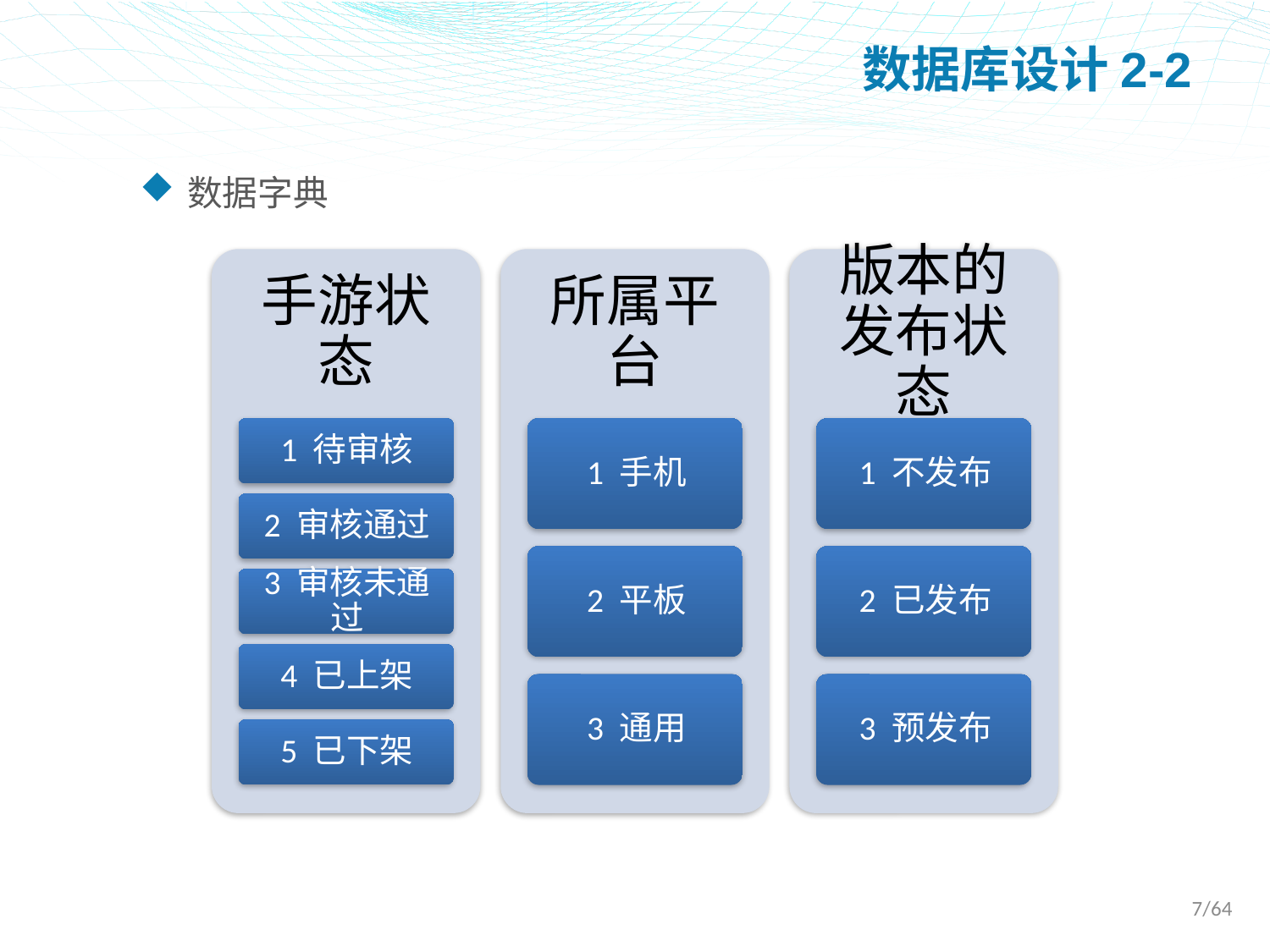

# 数据库设计2-2
数据字典
手游状态
1 待审核
2 审核通过
3 审核未通过
4 已上架
5 已下架
所属平台
1 手机
2 平板
3 通用
版本的发布状态
1 不发布
2 已发布
3 预发布
7/64